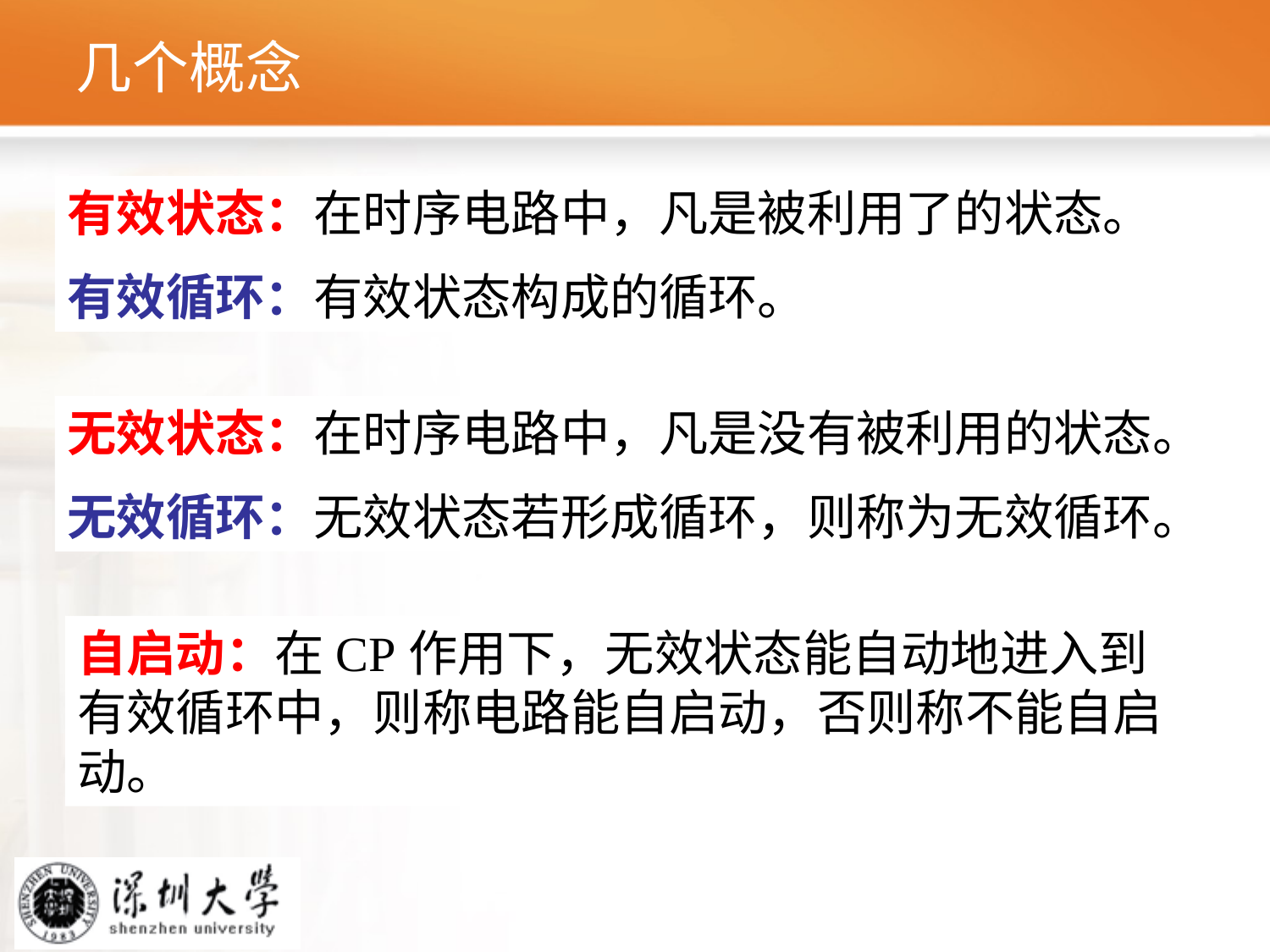

几个概念
有效状态：在时序电路中，凡是被利用了的状态。
有效循环：有效状态构成的循环。
无效状态：在时序电路中，凡是没有被利用的状态。
无效循环：无效状态若形成循环，则称为无效循环。
自启动：在CP作用下，无效状态能自动地进入到有效循环中，则称电路能自启动，否则称不能自启动。